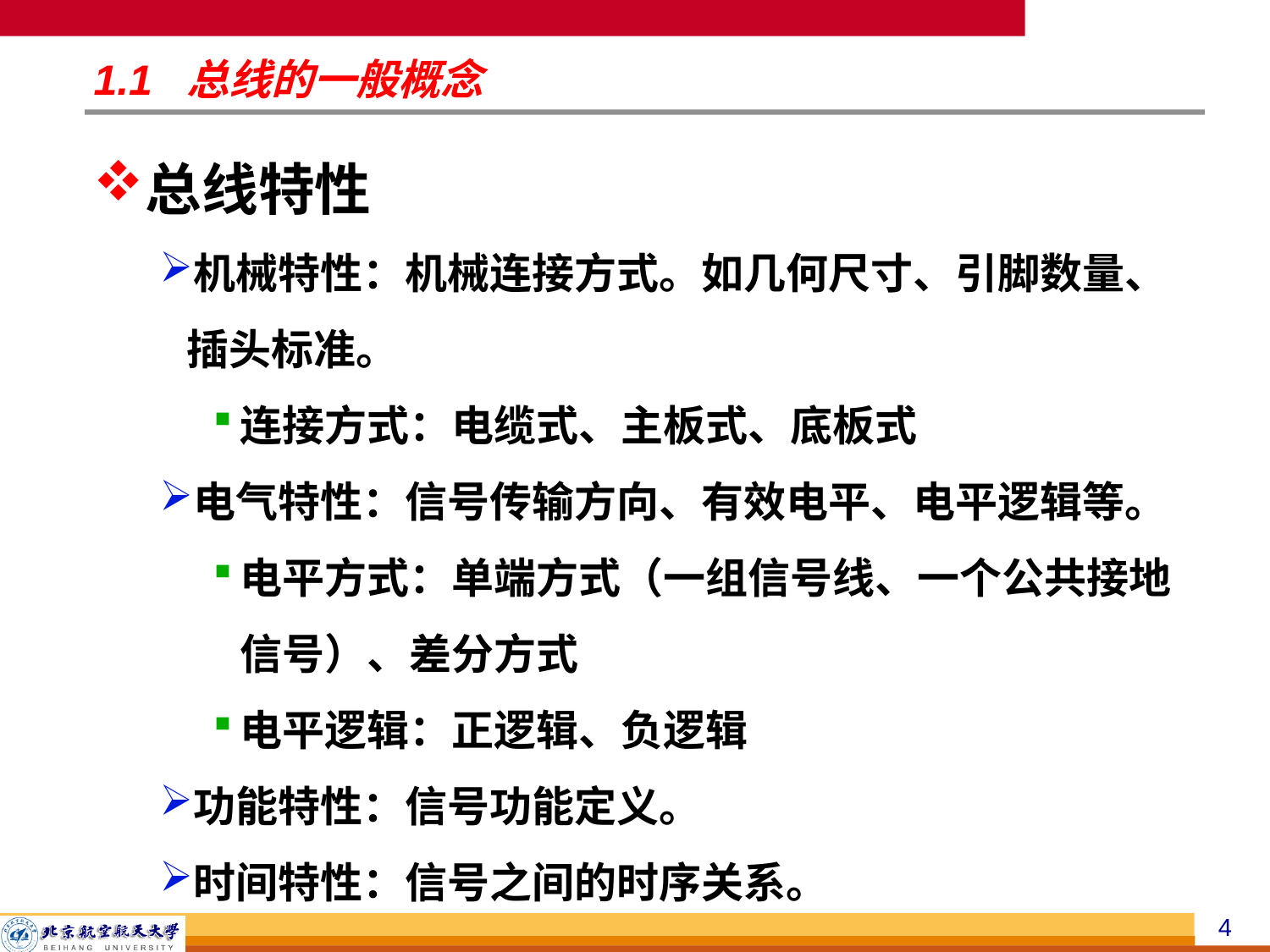

# 1.1  总线的一般概念
总线特性
机械特性：机械连接方式。如几何尺寸、引脚数量、插头标准。
连接方式：电缆式、主板式、底板式
电气特性：信号传输方向、有效电平、电平逻辑等。
电平方式：单端方式（一组信号线、一个公共接地信号）、差分方式
电平逻辑：正逻辑、负逻辑
功能特性：信号功能定义。
时间特性：信号之间的时序关系。